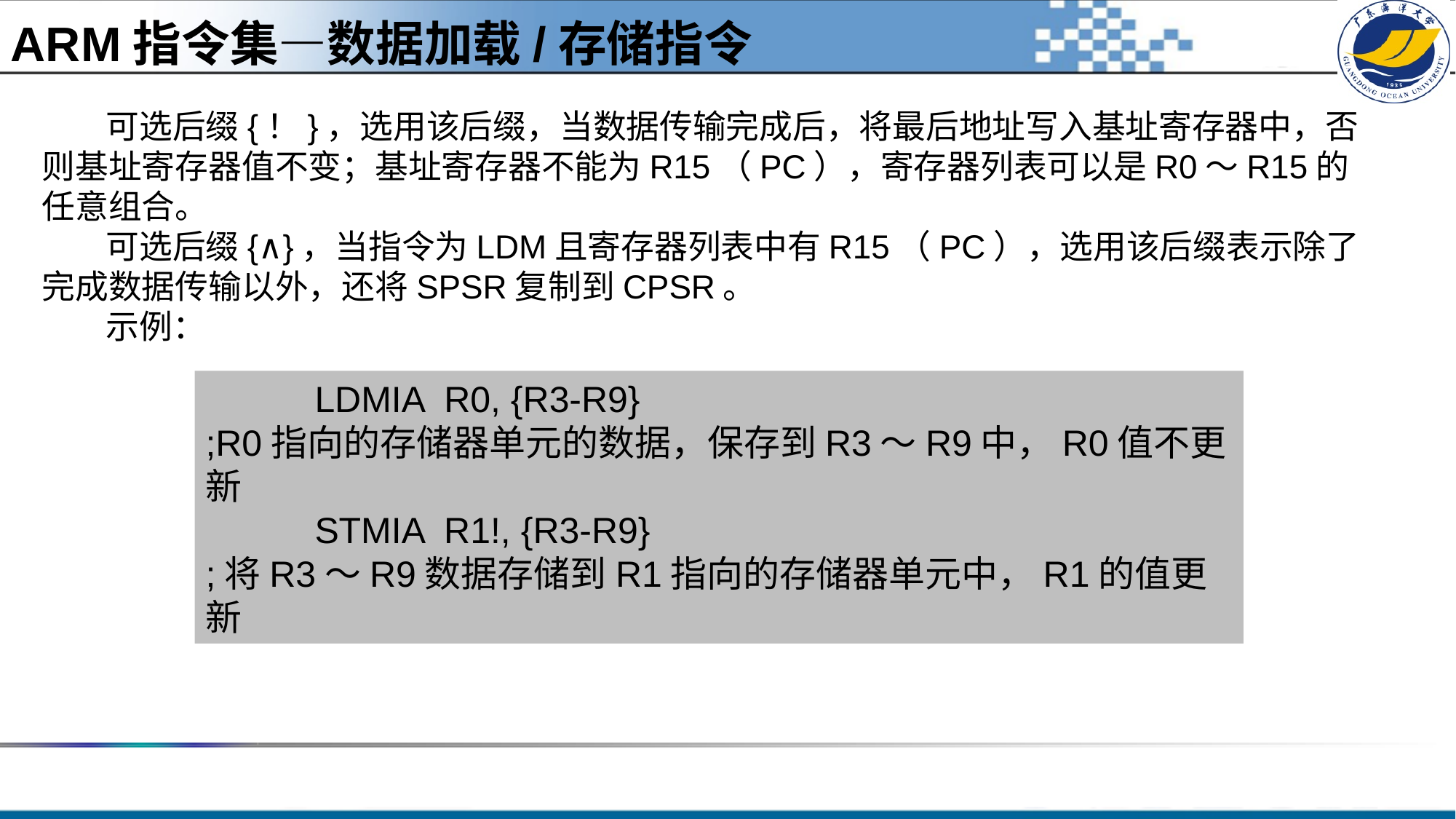

ARM指令集—数据加载/存储指令
可选后缀{！}，选用该后缀，当数据传输完成后，将最后地址写入基址寄存器中，否则基址寄存器值不变；基址寄存器不能为R15（PC），寄存器列表可以是R0～R15的任意组合。
可选后缀{∧}，当指令为LDM且寄存器列表中有R15（PC），选用该后缀表示除了完成数据传输以外，还将SPSR复制到CPSR。
示例：
	LDMIA  R0, {R3-R9}
;R0指向的存储器单元的数据，保存到R3～R9中，R0值不更新
	STMIA  R1!, {R3-R9}
;将R3～R9数据存储到R1指向的存储器单元中，R1的值更新
76